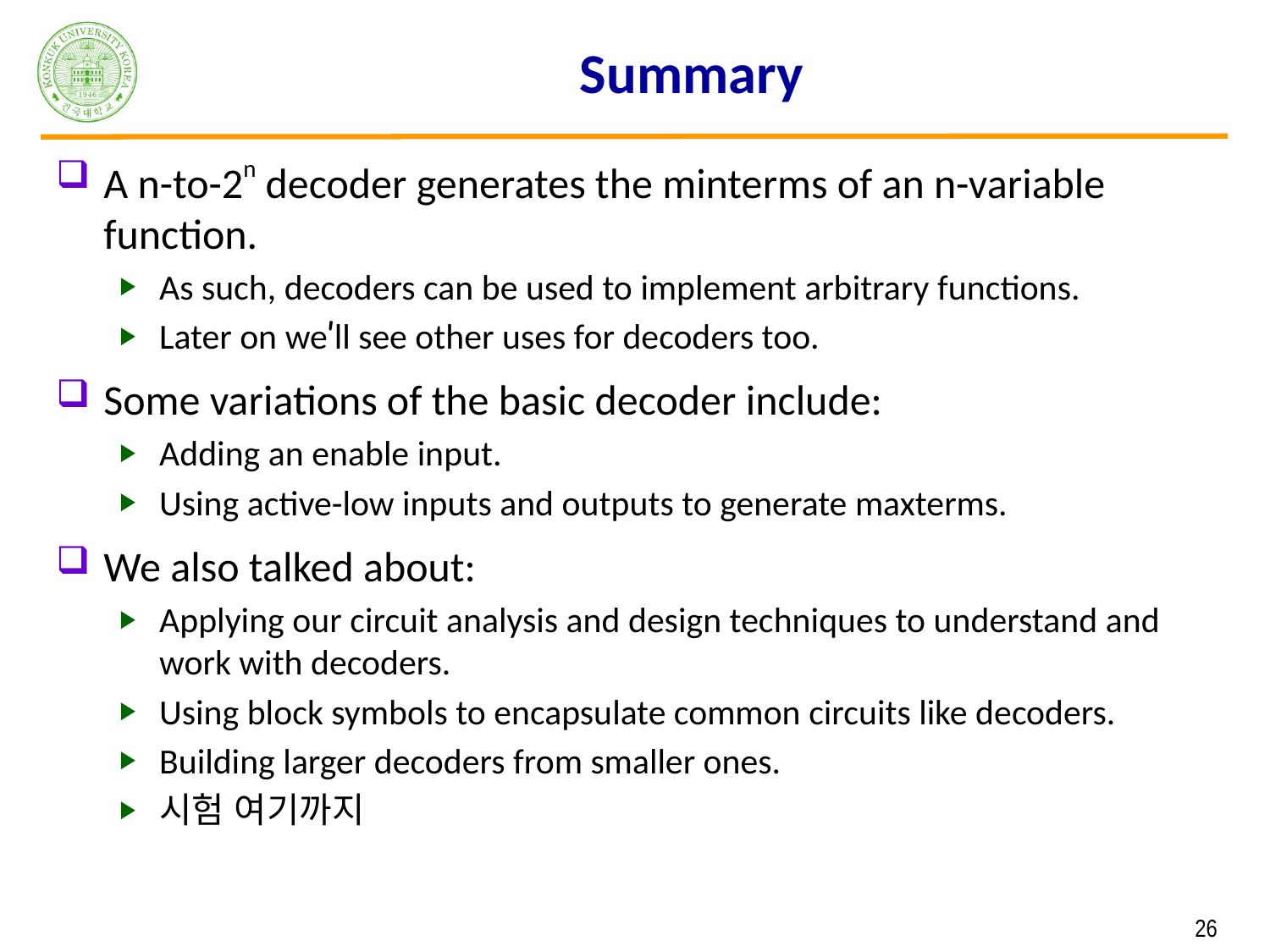

# Summary
A n-to-2n decoder generates the minterms of an n-variable function.
As such, decoders can be used to implement arbitrary functions.
Later on we’ll see other uses for decoders too.
Some variations of the basic decoder include:
Adding an enable input.
Using active-low inputs and outputs to generate maxterms.
We also talked about:
Applying our circuit analysis and design techniques to understand and work with decoders.
Using block symbols to encapsulate common circuits like decoders.
Building larger decoders from smaller ones.
시험 여기까지
 26